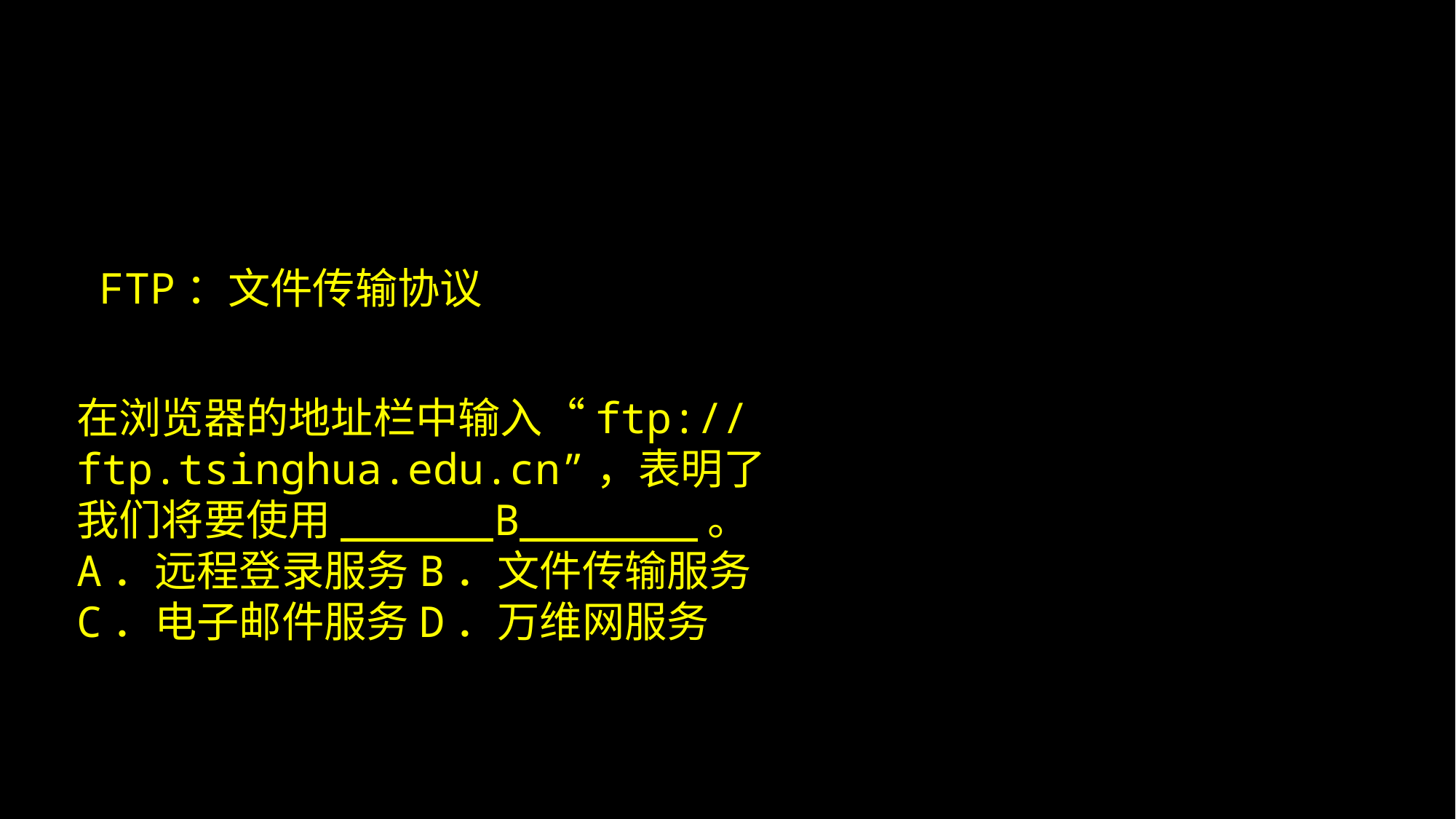

FTP：文件传输协议
在浏览器的地址栏中输入“ftp://ftp.tsinghua.edu.cn”，表明了我们将要使用______B_______。
A．远程登录服务B．文件传输服务
C．电子邮件服务D．万维网服务